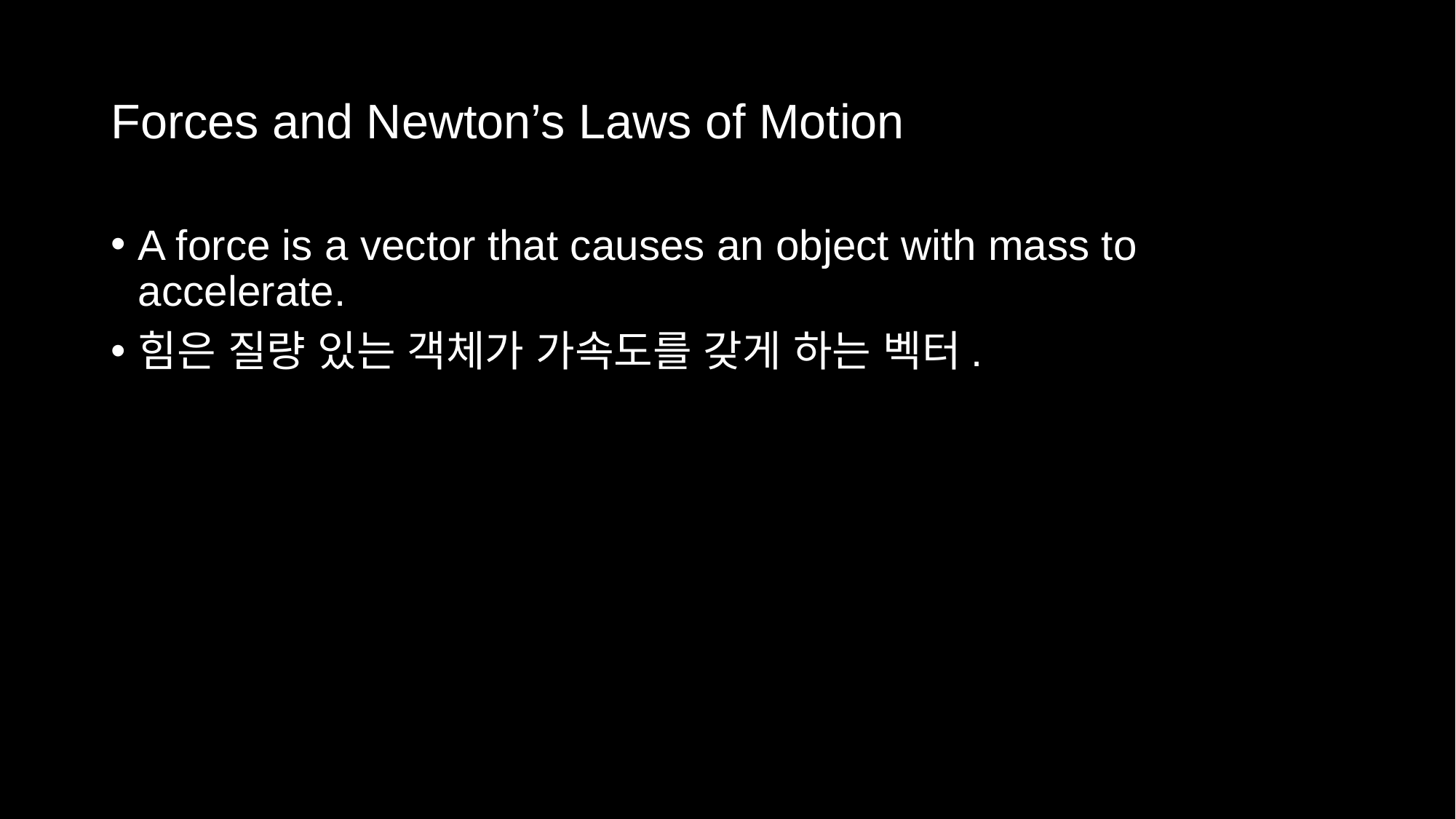

# Forces and Newton’s Laws of Motion
A force is a vector that causes an object with mass to accelerate.
힘은 질량 있는 객체가 가속도를 갖게 하는 벡터.